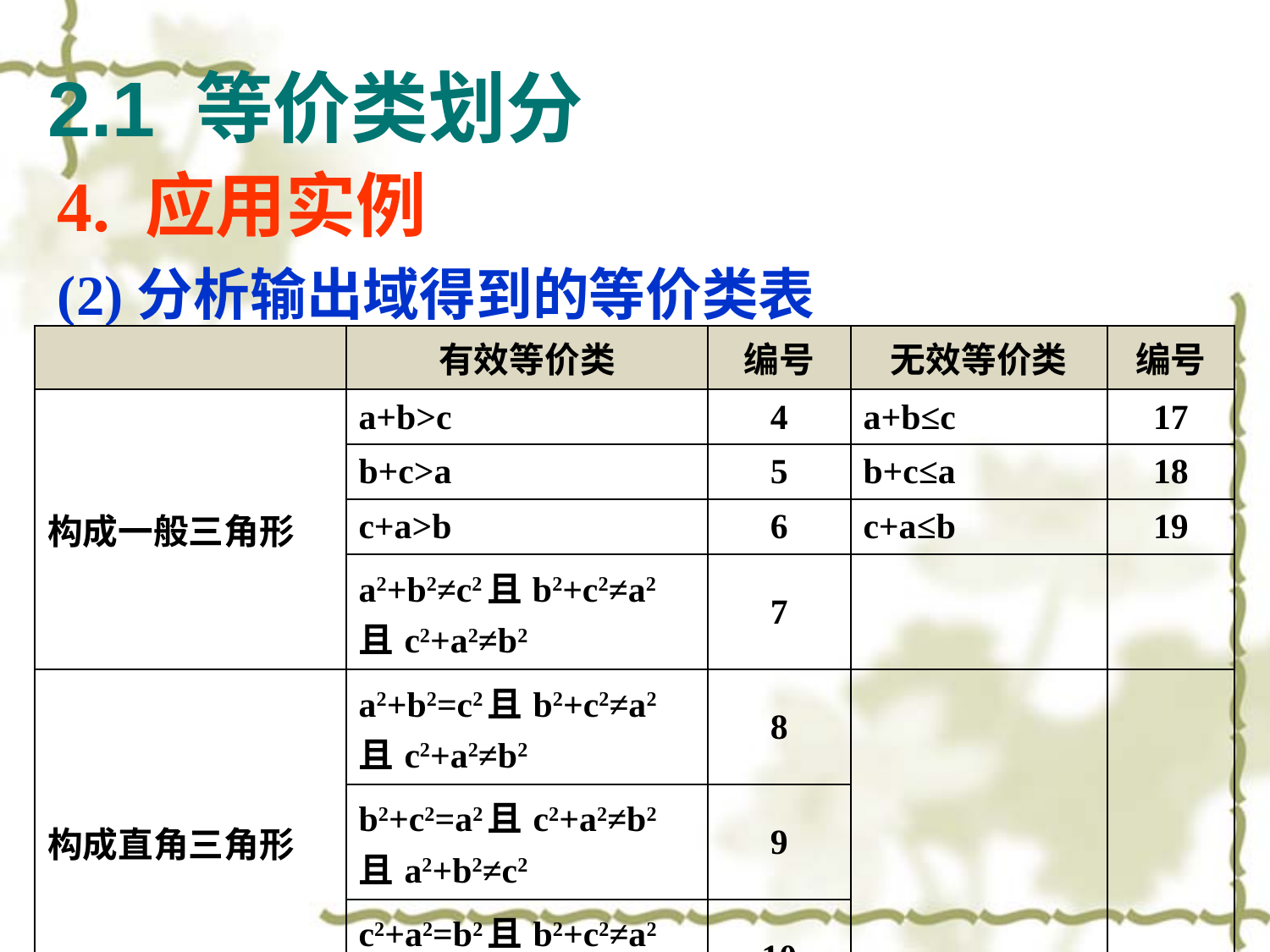

# 2.1 等价类划分
4. 应用实例
(2)分析输出域得到的等价类表

|  | 有效等价类 | 编号 | 无效等价类 | 编号 |
| --- | --- | --- | --- | --- |
| 构成一般三角形 | a+b>c | 4 | a+b≤c | 17 |
|  | b+c>a | 5 | b+c≤a | 18 |
|  | c+a>b | 6 | c+a≤b | 19 |
|  | a2+b2≠c2且b2+c2≠a2且c2+a2≠b2 | 7 |  |  |
| 构成直角三角形 | a2+b2=c2且b2+c2≠a2且c2+a2≠b2 | 8 |  |  |
|  | b2+c2=a2且c2+a2≠b2 且a2+b2≠c2 | 9 |  |  |
|  | c2+a2=b2且b2+c2≠a2且b2+a2≠c2 | 10 |  |  |